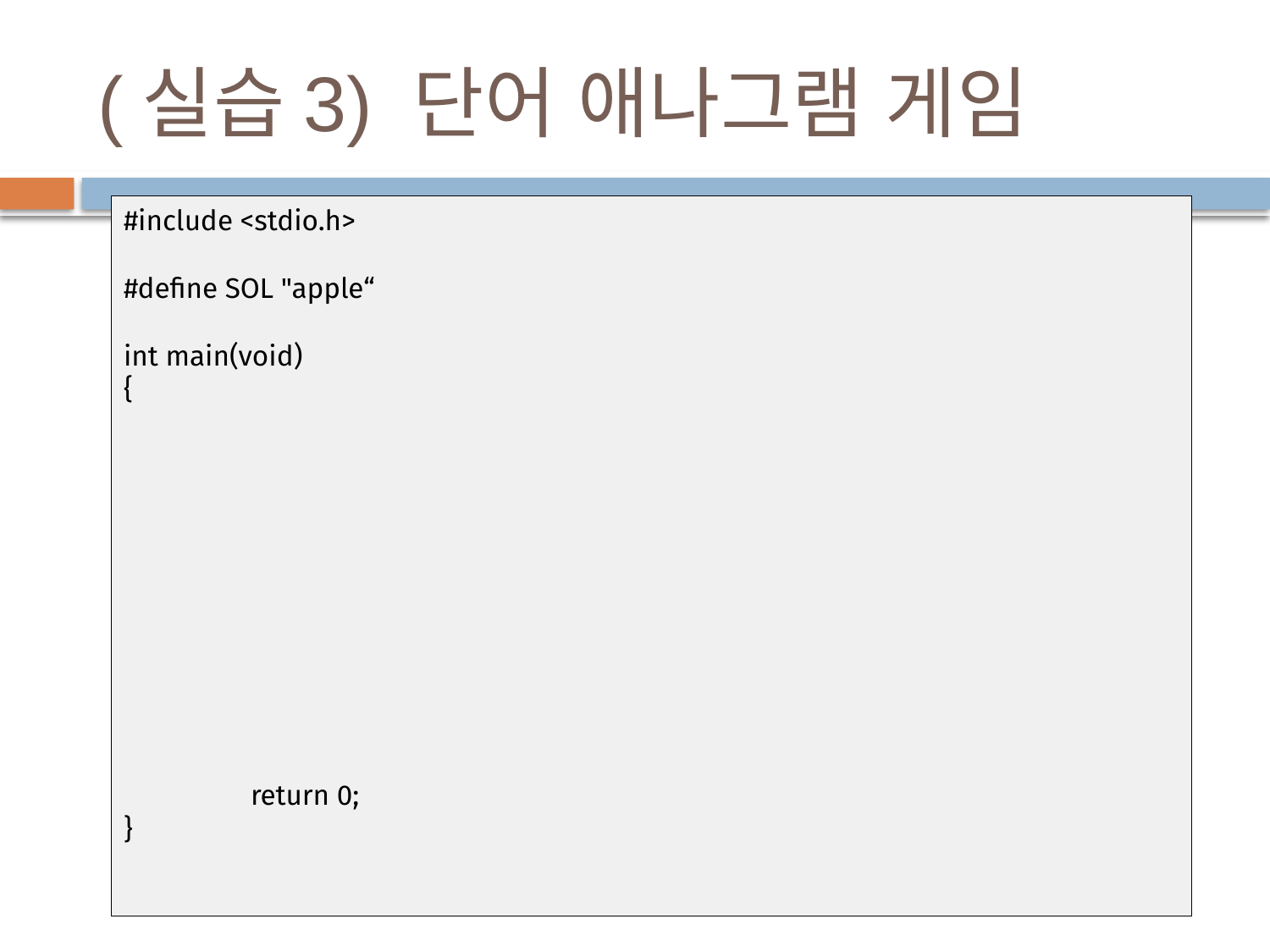

# (실습3) 단어 애나그램 게임
#include <stdio.h>

#define SOL "apple“

int main(void)
{

	return 0;
}